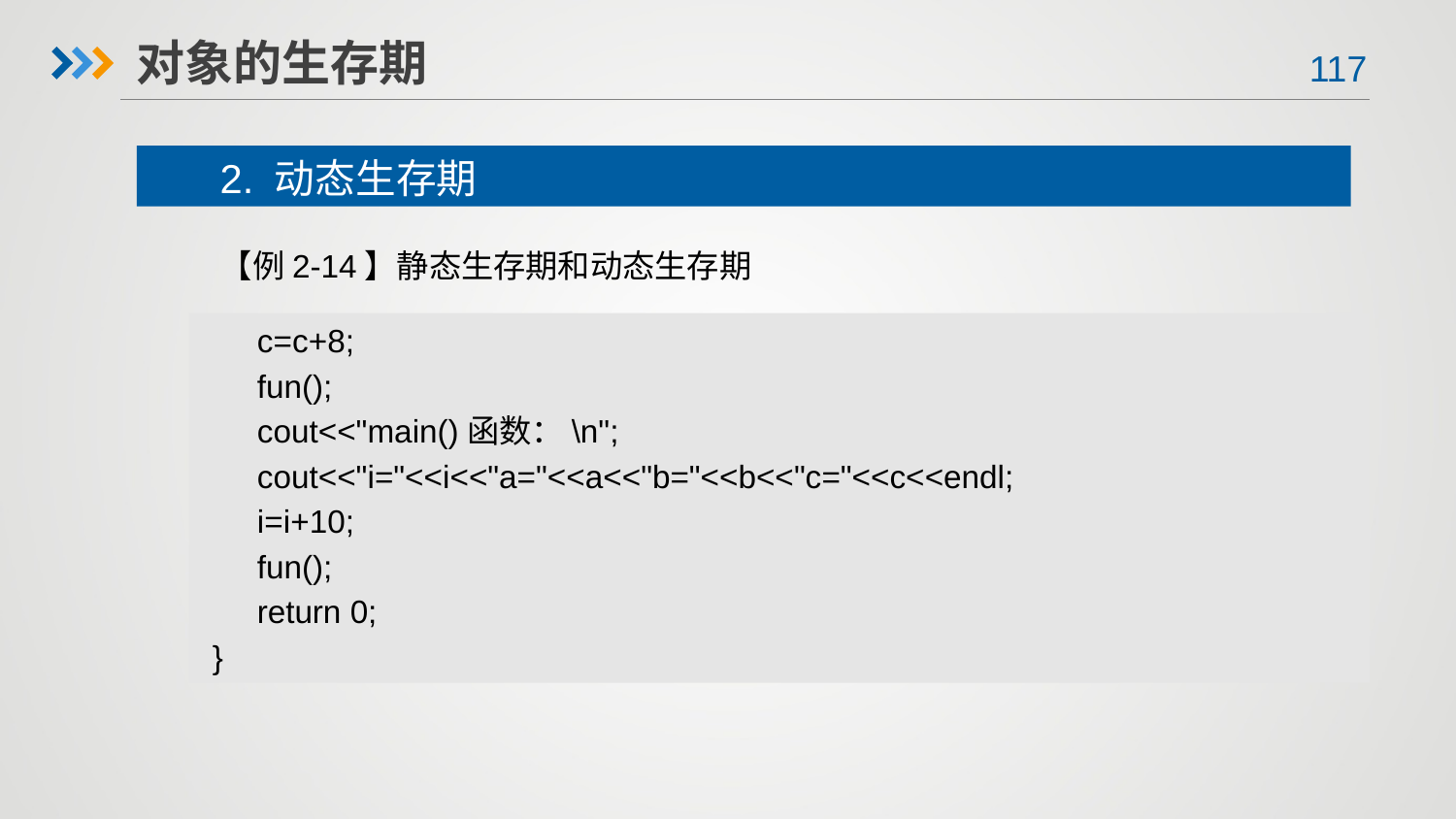

对象的生存期

2. 动态生存期
【例2-14】静态生存期和动态生存期
      c=c+8;
      fun();
      cout<<"main()函数：\n";
      cout<<"i="<<i<<"a="<<a<<"b="<<b<<"c="<<c<<endl;
      i=i+10;
      fun();
      return 0;
 }